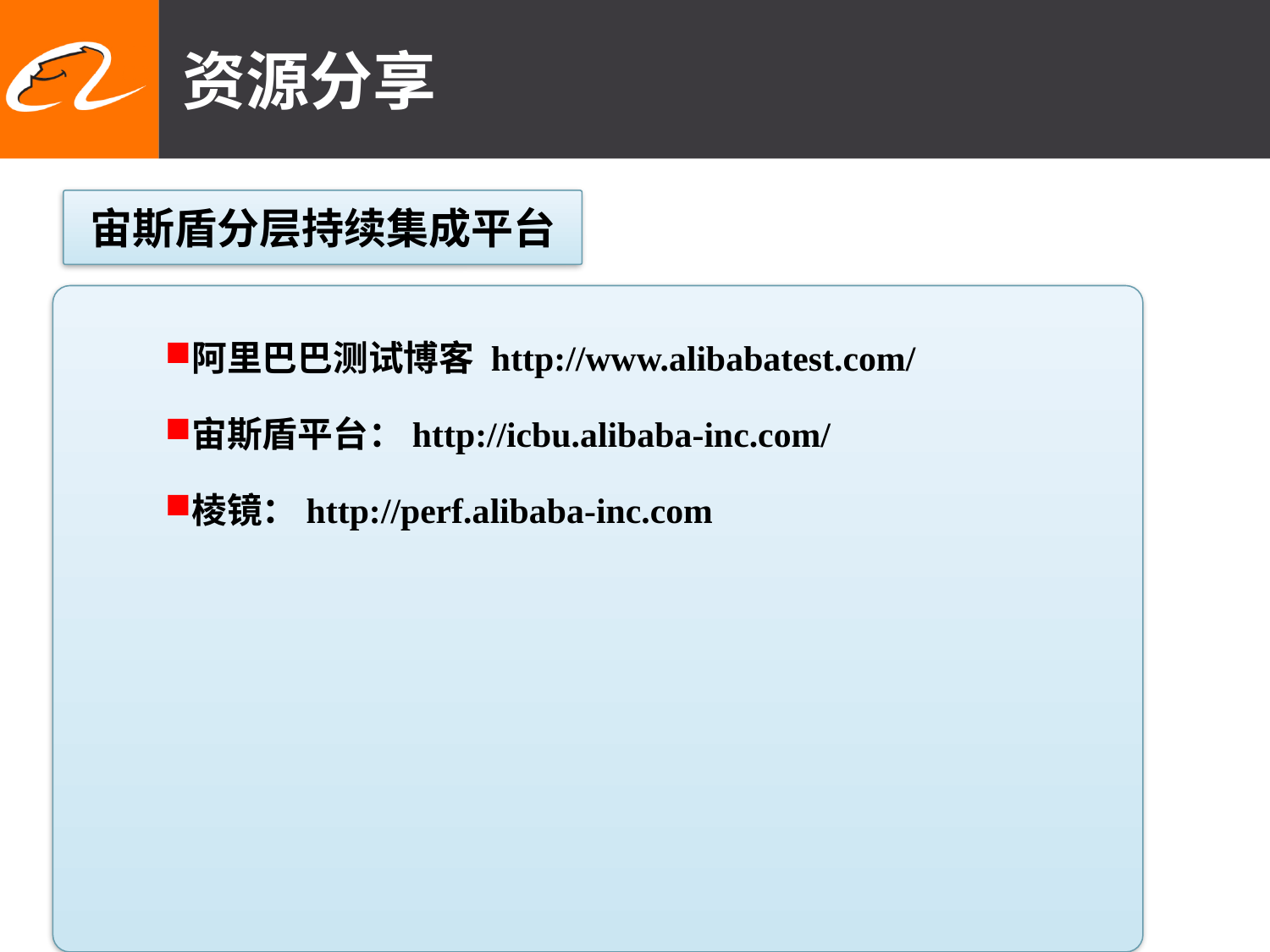

# 资源分享
宙斯盾分层持续集成平台

阿里巴巴测试博客 http://www.alibabatest.com/
宙斯盾平台：http://icbu.alibaba-inc.com/
棱镜：http://perf.alibaba-inc.com